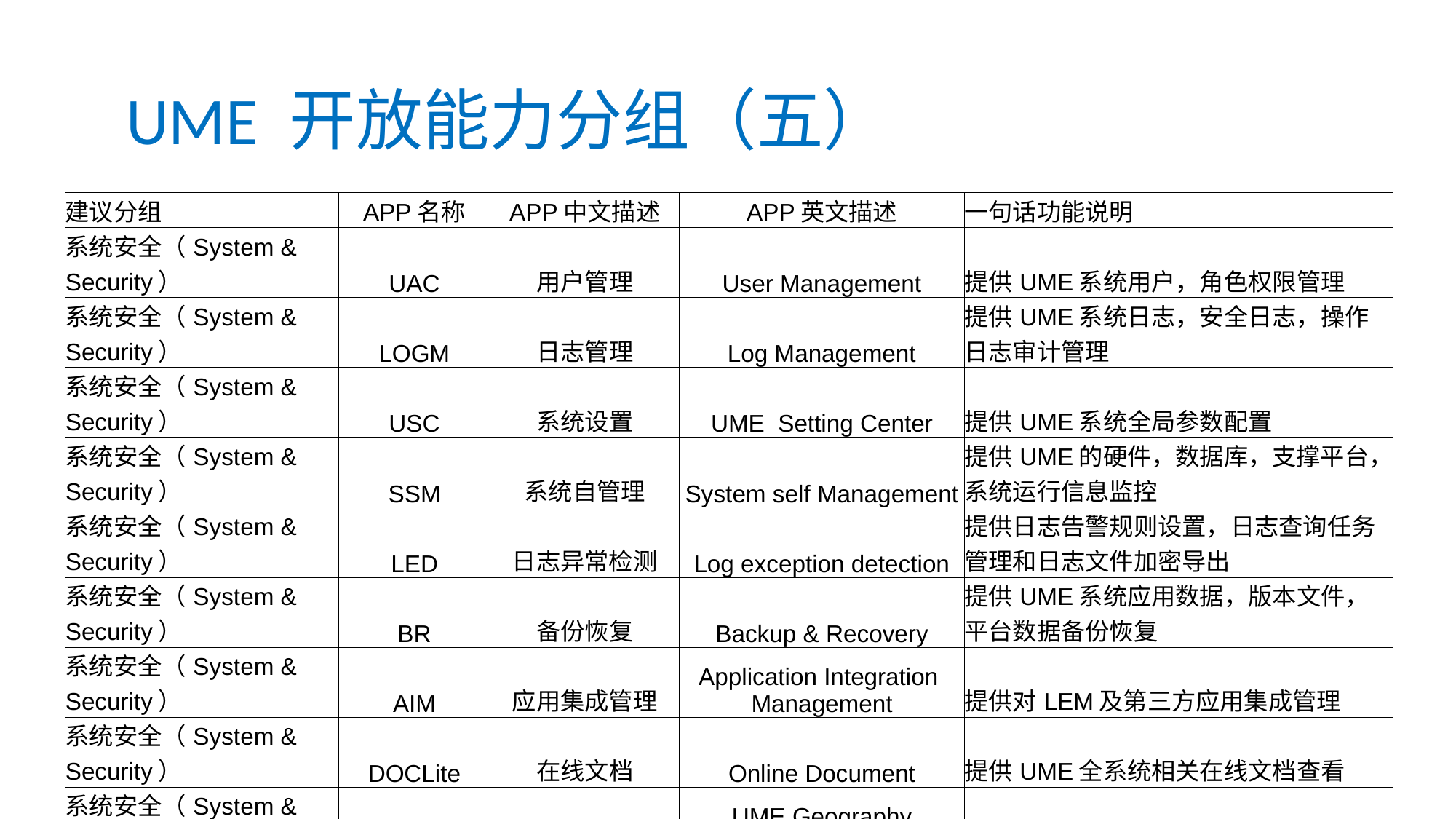

# UME 开放能力分组（五）
| 建议分组 | APP名称 | APP中文描述 | APP英文描述 | 一句话功能说明 |
| --- | --- | --- | --- | --- |
| 系统安全（System & Security） | UAC | 用户管理 | User Management | 提供UME系统用户，角色权限管理 |
| 系统安全（System & Security） | LOGM | 日志管理 | Log Management | 提供UME系统日志，安全日志，操作日志审计管理 |
| 系统安全（System & Security） | USC | 系统设置 | UME Setting Center | 提供UME系统全局参数配置 |
| 系统安全（System & Security） | SSM | 系统自管理 | System self Management | 提供UME的硬件，数据库，支撑平台，系统运行信息监控 |
| 系统安全（System & Security） | LED | 日志异常检测 | Log exception detection | 提供日志告警规则设置，日志查询任务管理和日志文件加密导出 |
| 系统安全（System & Security） | BR | 备份恢复 | Backup & Recovery | 提供UME系统应用数据，版本文件，平台数据备份恢复 |
| 系统安全（System & Security） | AIM | 应用集成管理 | Application Integration Management | 提供对LEM及第三方应用集成管理 |
| 系统安全（System & Security） | DOCLite | 在线文档 | Online Document | 提供UME全系统相关在线文档查看 |
| 系统安全（System & Security） | UGR | 异地容灾 | UME Geography Redundancy | 提供异地冗余系统 |